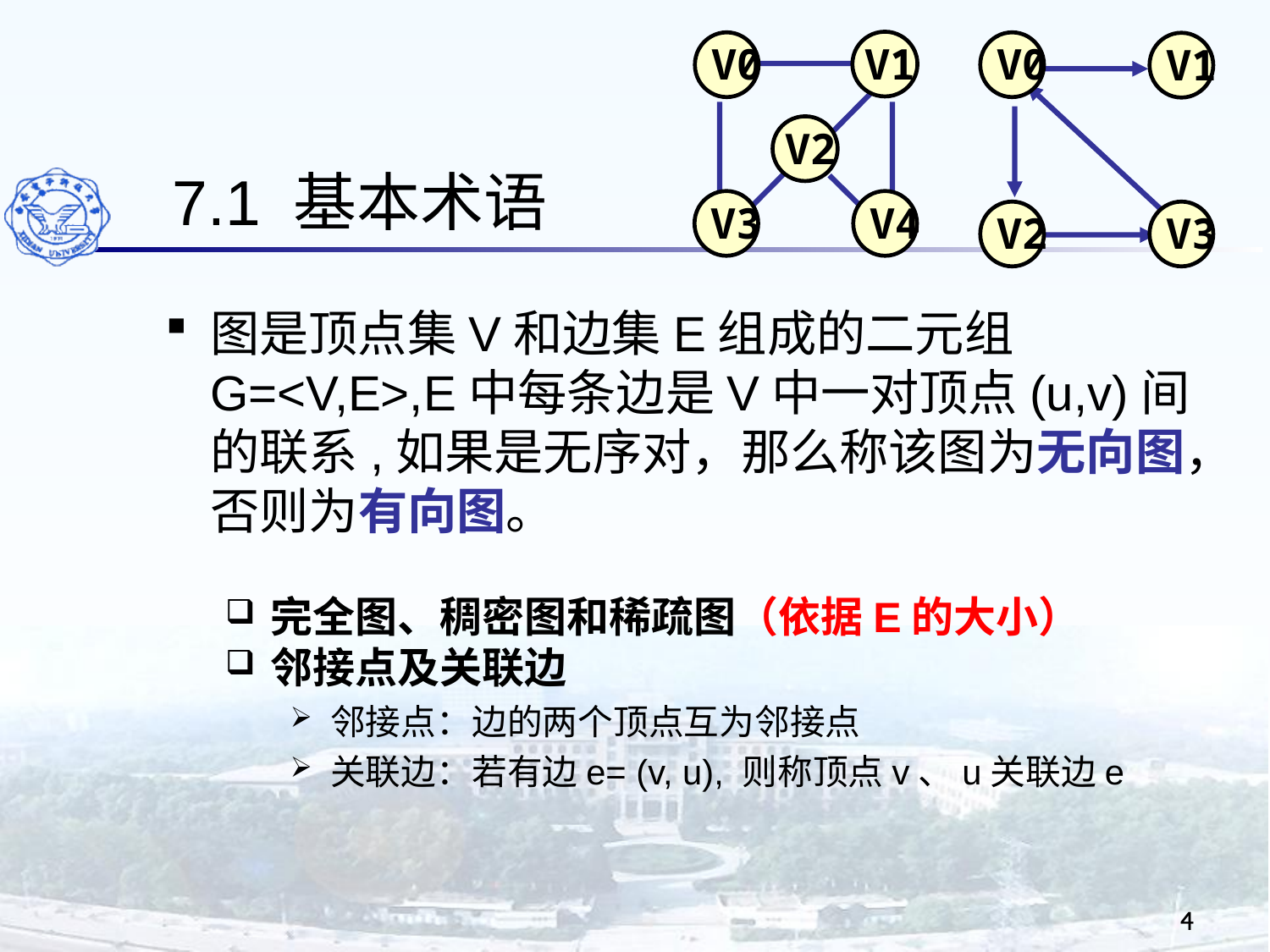

7.1 基本术语
 V0

 V1

 V2

 V3

 V4

 V0

 V1

 V2

 V3

图是顶点集V和边集E组成的二元组G=<V,E>,E中每条边是V中一对顶点(u,v)间的联系,如果是无序对，那么称该图为无向图，否则为有向图。

完全图、稠密图和稀疏图（依据E的大小）
邻接点及关联边
邻接点：边的两个顶点互为邻接点
关联边：若有边e= (v, u), 则称顶点v、u关联边e
4